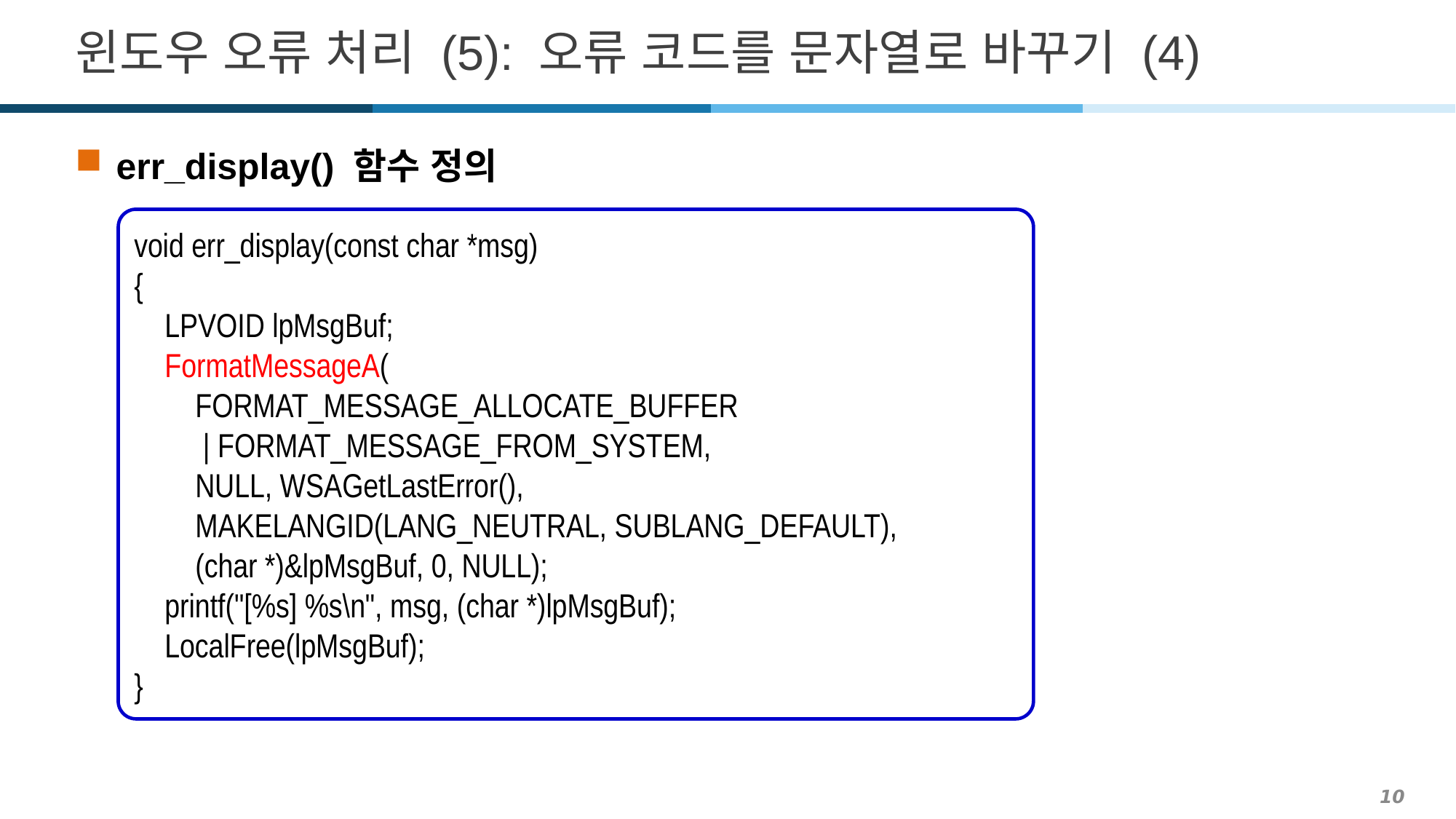

# 윈도우 오류 처리 (5): 오류 코드를 문자열로 바꾸기 (4)
err_display() 함수 정의
void err_display(const char *msg)
{
    LPVOID lpMsgBuf;
    FormatMessageA(
        FORMAT_MESSAGE_ALLOCATE_BUFFER
         | FORMAT_MESSAGE_FROM_SYSTEM,
        NULL, WSAGetLastError(),
        MAKELANGID(LANG_NEUTRAL, SUBLANG_DEFAULT),
        (char *)&lpMsgBuf, 0, NULL);
    printf("[%s] %s\n", msg, (char *)lpMsgBuf);
    LocalFree(lpMsgBuf);
}